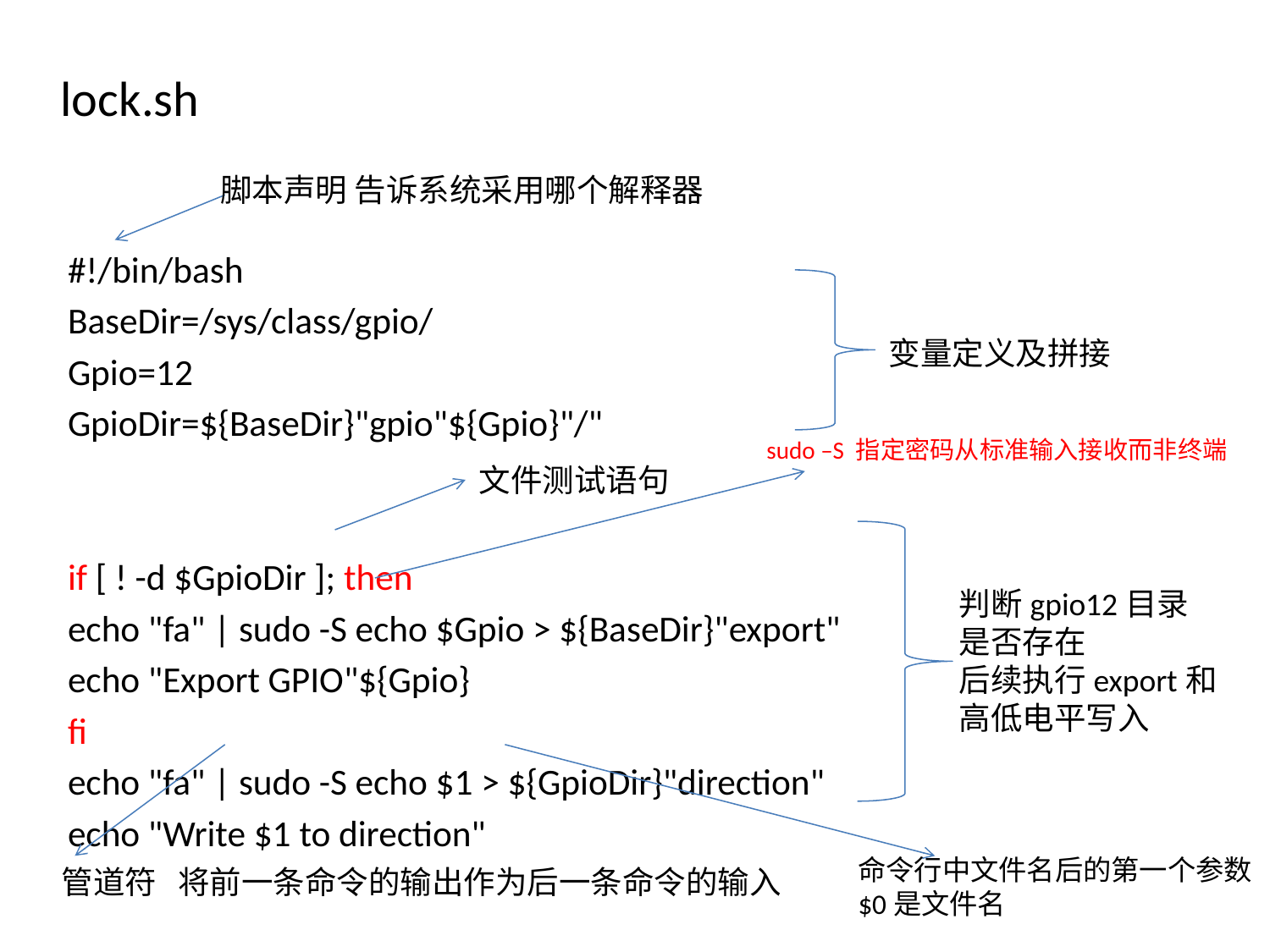

lock.sh
脚本声明 告诉系统采用哪个解释器
#!/bin/bash
BaseDir=/sys/class/gpio/
Gpio=12
GpioDir=${BaseDir}"gpio"${Gpio}"/"

if [ ! -d $GpioDir ]; then
echo "fa" | sudo -S echo $Gpio > ${BaseDir}"export"
echo "Export GPIO"${Gpio}
fi
echo "fa" | sudo -S echo $1 > ${GpioDir}"direction"
echo "Write $1 to direction"

变量定义及拼接
sudo –S 指定密码从标准输入接收而非终端
文件测试语句

判断gpio12目录
是否存在
后续执行export和
高低电平写入
命令行中文件名后的第一个参数
$0是文件名
管道符   将前一条命令的输出作为后一条命令的输入